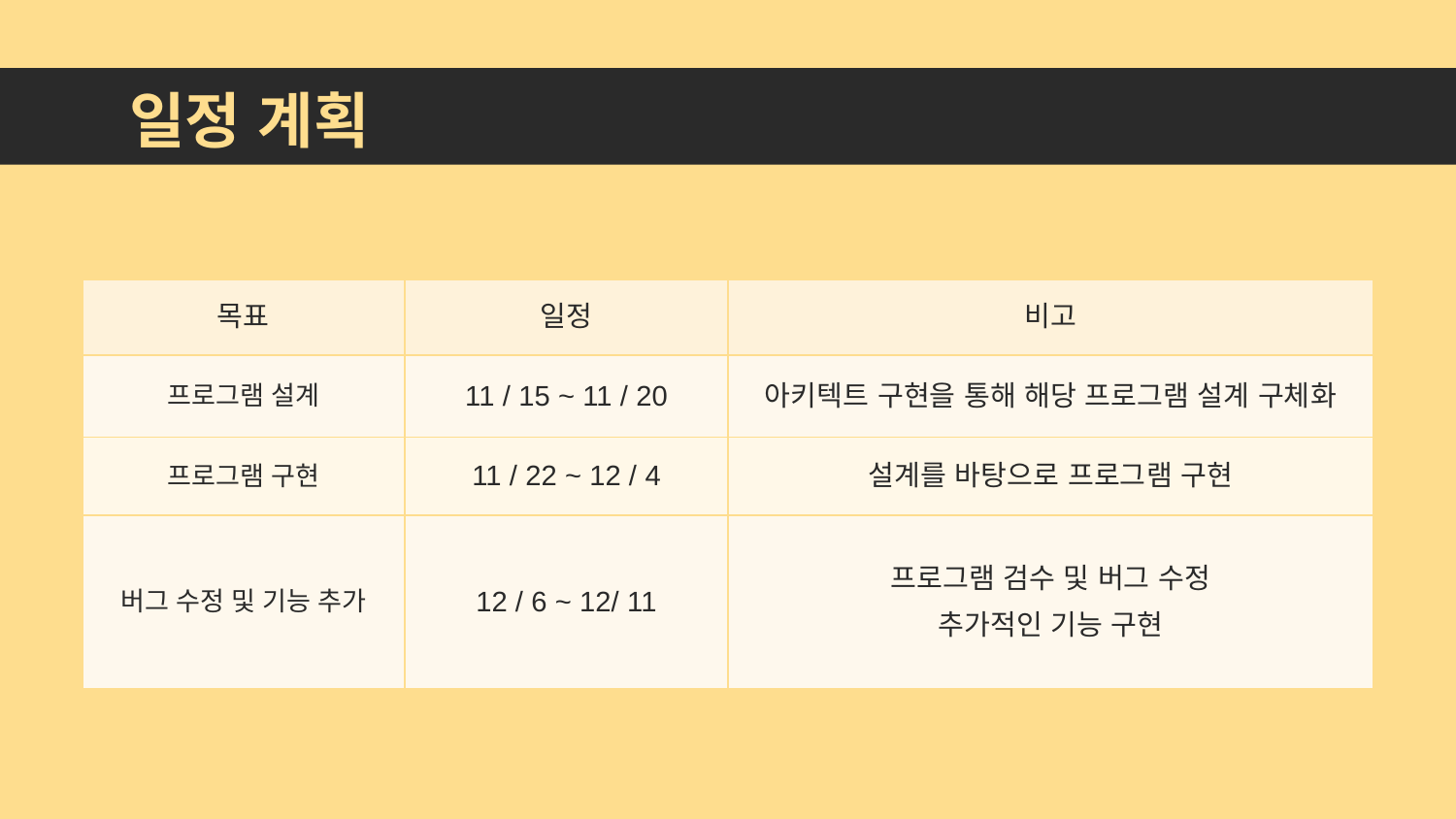

일정 계획

|  |  |  |  |
| --- | --- | --- | --- |
| 목표 | 일정 | 비고 |  |
| 프로그램 설계 | 11 / 15 ~ 11 / 20 | 아키텍트 구현을 통해 해당 프로그램 설계 구체화 |  |
| 프로그램 구현 | 11 / 22 ~ 12 / 4 | 설계를 바탕으로 프로그램 구현 |  |
| 버그 수정 및 기능 추가 | 12 / 6 ~ 12/ 11 | 프로그램 검수 및 버그 수정 추가적인 기능 구현 |  |